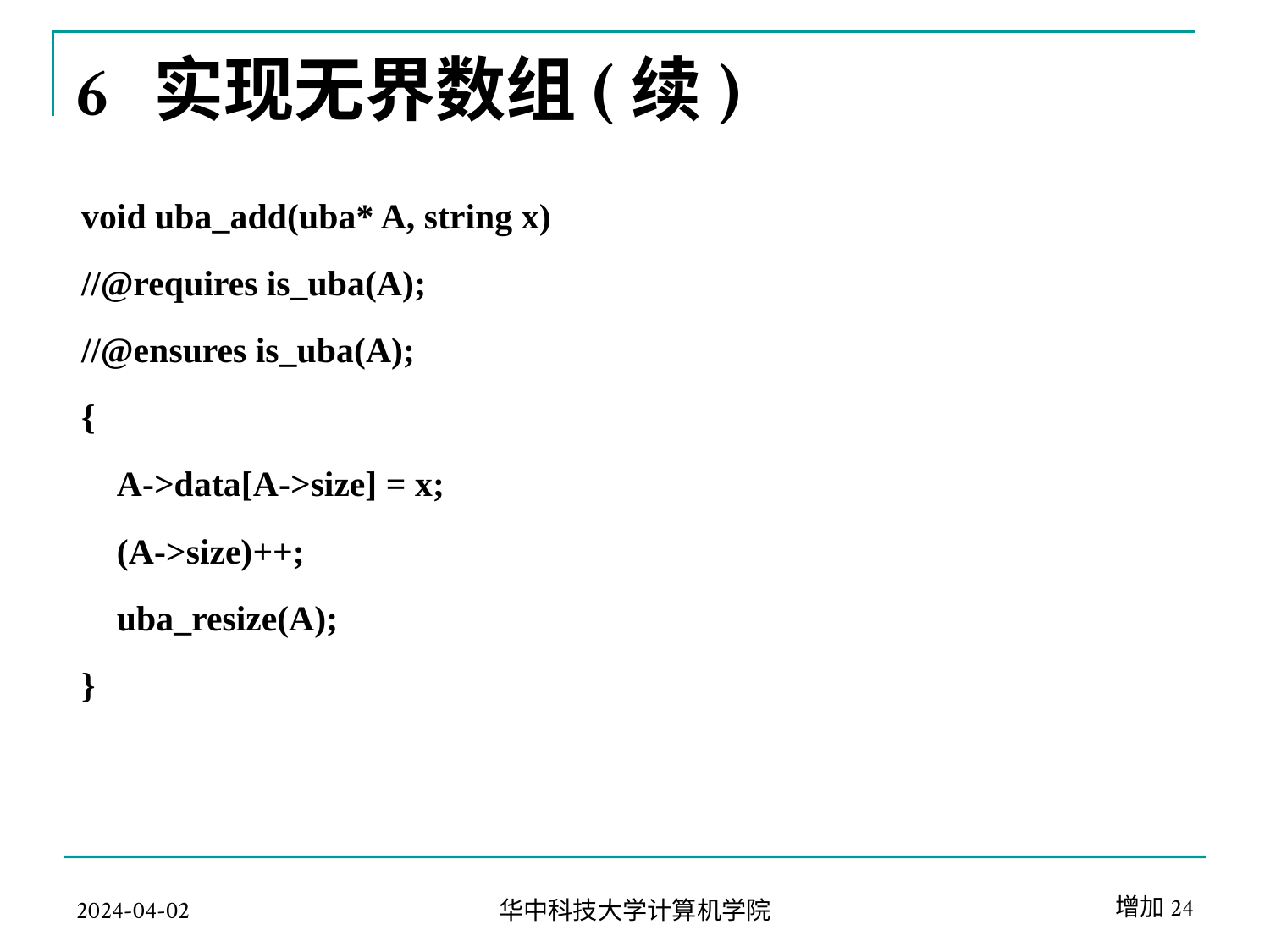

# 6  实现无界数组(续)
void uba_add(uba* A, string x)
//@requires is_uba(A);
//@ensures is_uba(A);
{
    A->data[A->size] = x;
    (A->size)++;
    uba_resize(A);
}

2024-04-02
增加24
华中科技大学计算机学院